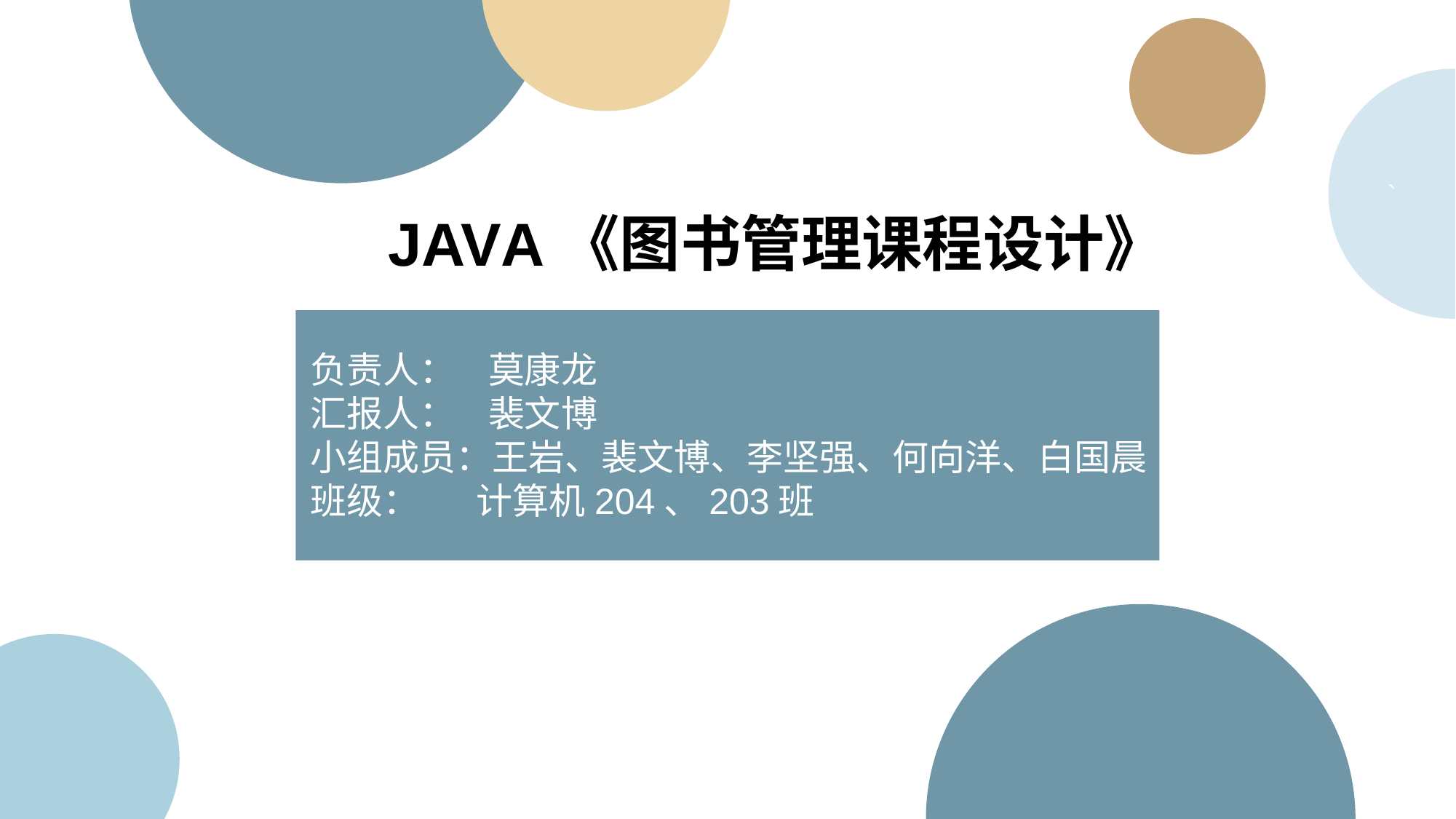

`
JAVA《图书管理课程设计》

负责人：    莫康龙
汇报人：    裴文博
小组成员：王岩、裴文博、李坚强、何向洋、白国晨
班级：       计算机204、203班